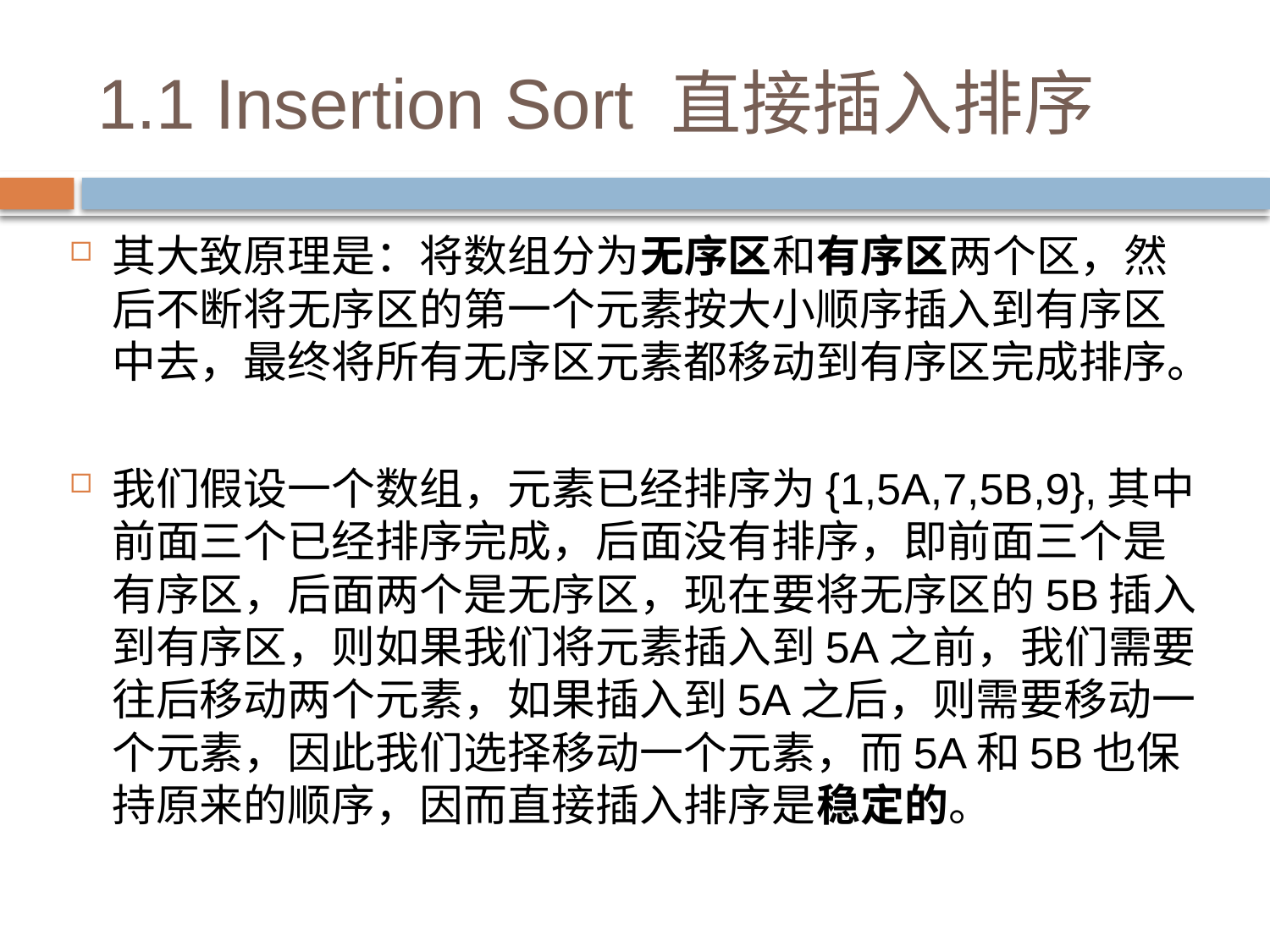

# 1.1 Insertion Sort 直接插入排序
其大致原理是：将数组分为无序区和有序区两个区，然后不断将无序区的第一个元素按大小顺序插入到有序区中去，最终将所有无序区元素都移动到有序区完成排序。

我们假设一个数组，元素已经排序为{1,5A,7,5B,9},其中前面三个已经排序完成，后面没有排序，即前面三个是有序区，后面两个是无序区，现在要将无序区的5B插入到有序区，则如果我们将元素插入到5A之前，我们需要往后移动两个元素，如果插入到5A之后，则需要移动一个元素，因此我们选择移动一个元素，而5A和5B也保持原来的顺序，因而直接插入排序是稳定的。